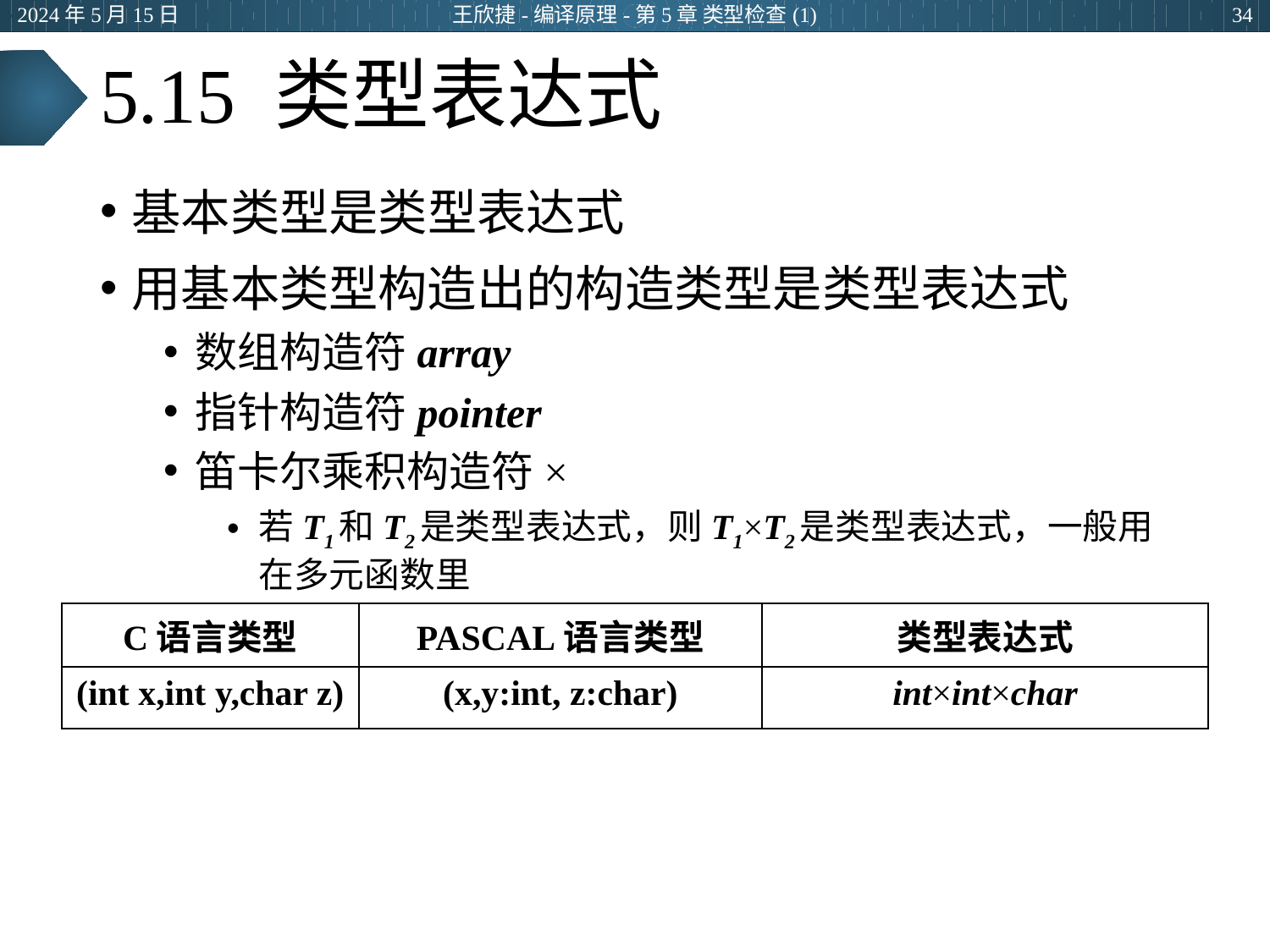

2024年5月15日
王欣捷-编译原理-第5章 类型检查(1)
34
# 5.15 类型表达式
基本类型是类型表达式
用基本类型构造出的构造类型是类型表达式
数组构造符array
指针构造符pointer
笛卡尔乘积构造符×
若T1和T2是类型表达式，则T1×T2是类型表达式，一般用在多元函数里
| C语言类型 | PASCAL语言类型 | 类型表达式 |
| --- | --- | --- |
| (int x,int y,char z) | (x,y:int, z:char) | int×int×char |